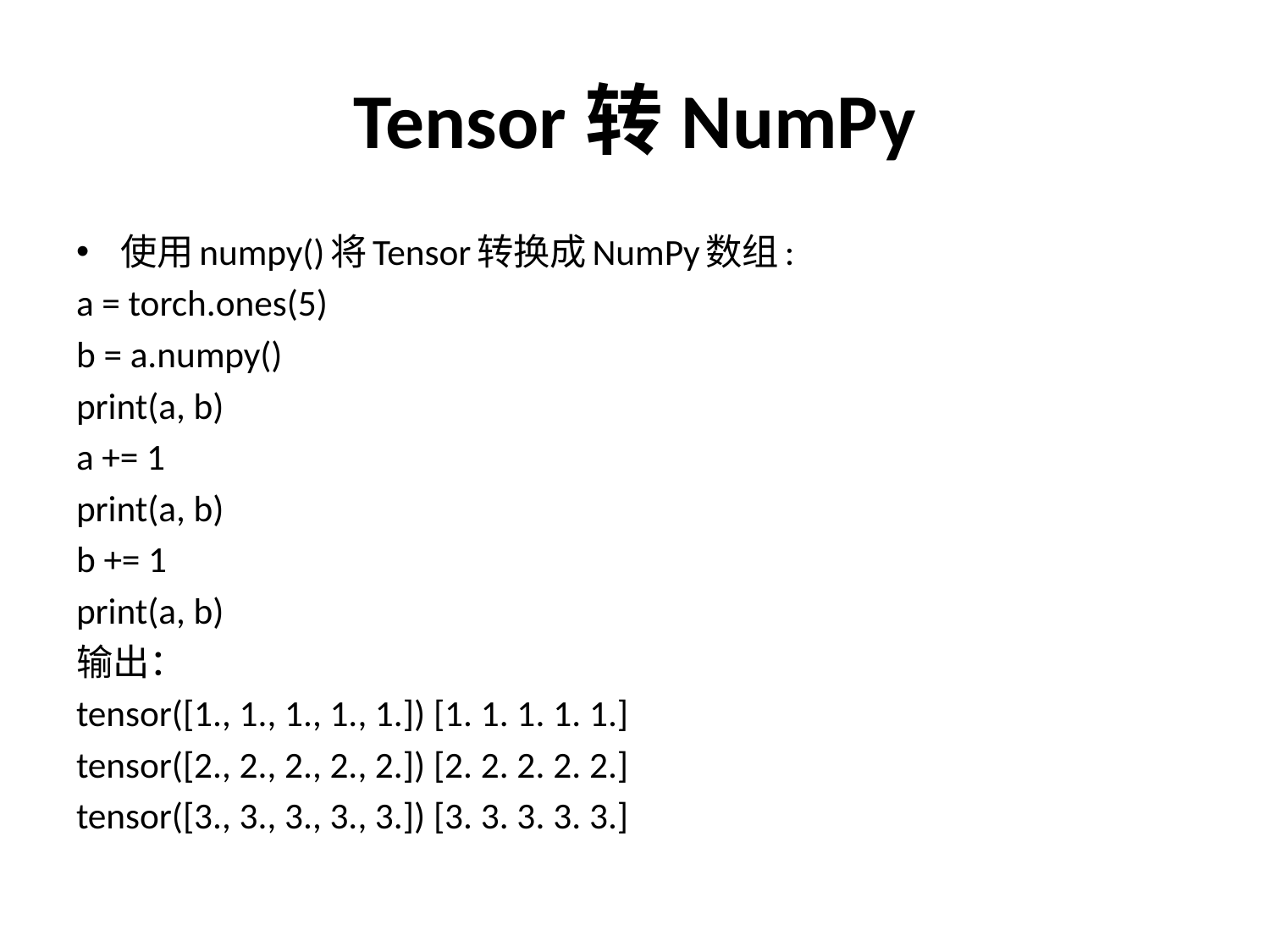

# Tensor转NumPy
使用numpy()将Tensor转换成NumPy数组:
a = torch.ones(5)
b = a.numpy()
print(a, b)
a += 1
print(a, b)
b += 1
print(a, b)
输出：
tensor([1., 1., 1., 1., 1.]) [1. 1. 1. 1. 1.]
tensor([2., 2., 2., 2., 2.]) [2. 2. 2. 2. 2.]
tensor([3., 3., 3., 3., 3.]) [3. 3. 3. 3. 3.]